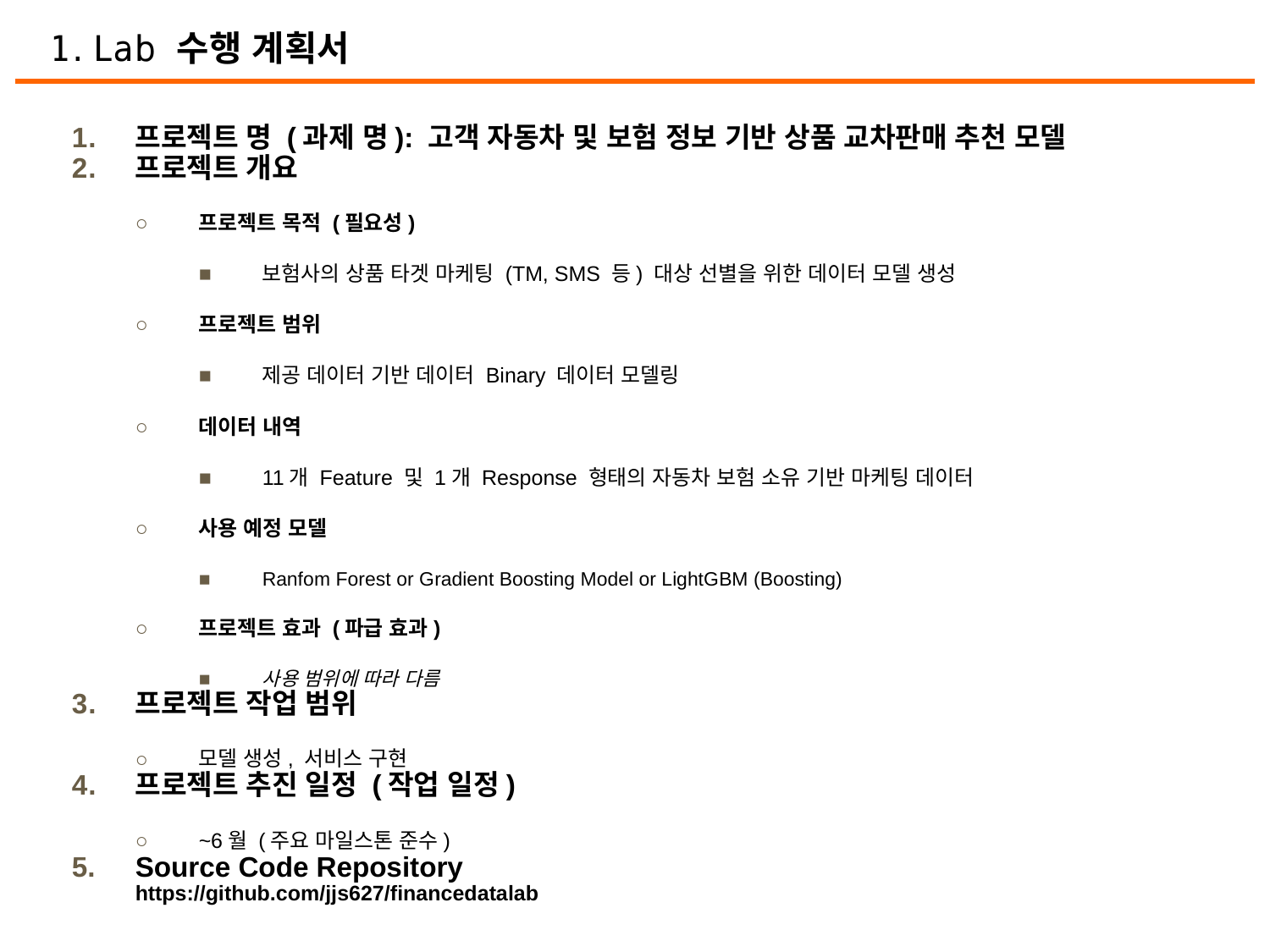

1. Lab 수행 계획서
프로젝트 명 (과제 명): 고객 자동차 및 보험 정보 기반 상품 교차판매 추천 모델
프로젝트 개요
프로젝트 목적 (필요성)
보험사의 상품 타겟 마케팅 (TM, SMS 등) 대상 선별을 위한 데이터 모델 생성
프로젝트 범위
제공 데이터 기반 데이터 Binary 데이터 모델링
데이터 내역
11개 Feature 및 1개 Response 형태의 자동차 보험 소유 기반 마케팅 데이터
사용 예정 모델
Ranfom Forest or Gradient Boosting Model or LightGBM (Boosting)
프로젝트 효과 (파급 효과)
사용 범위에 따라 다름
프로젝트 작업 범위
모델 생성, 서비스 구현
프로젝트 추진 일정 (작업 일정)
~6월 (주요 마일스톤 준수)
Source Code Repository
https://github.com/jjs627/financedatalab